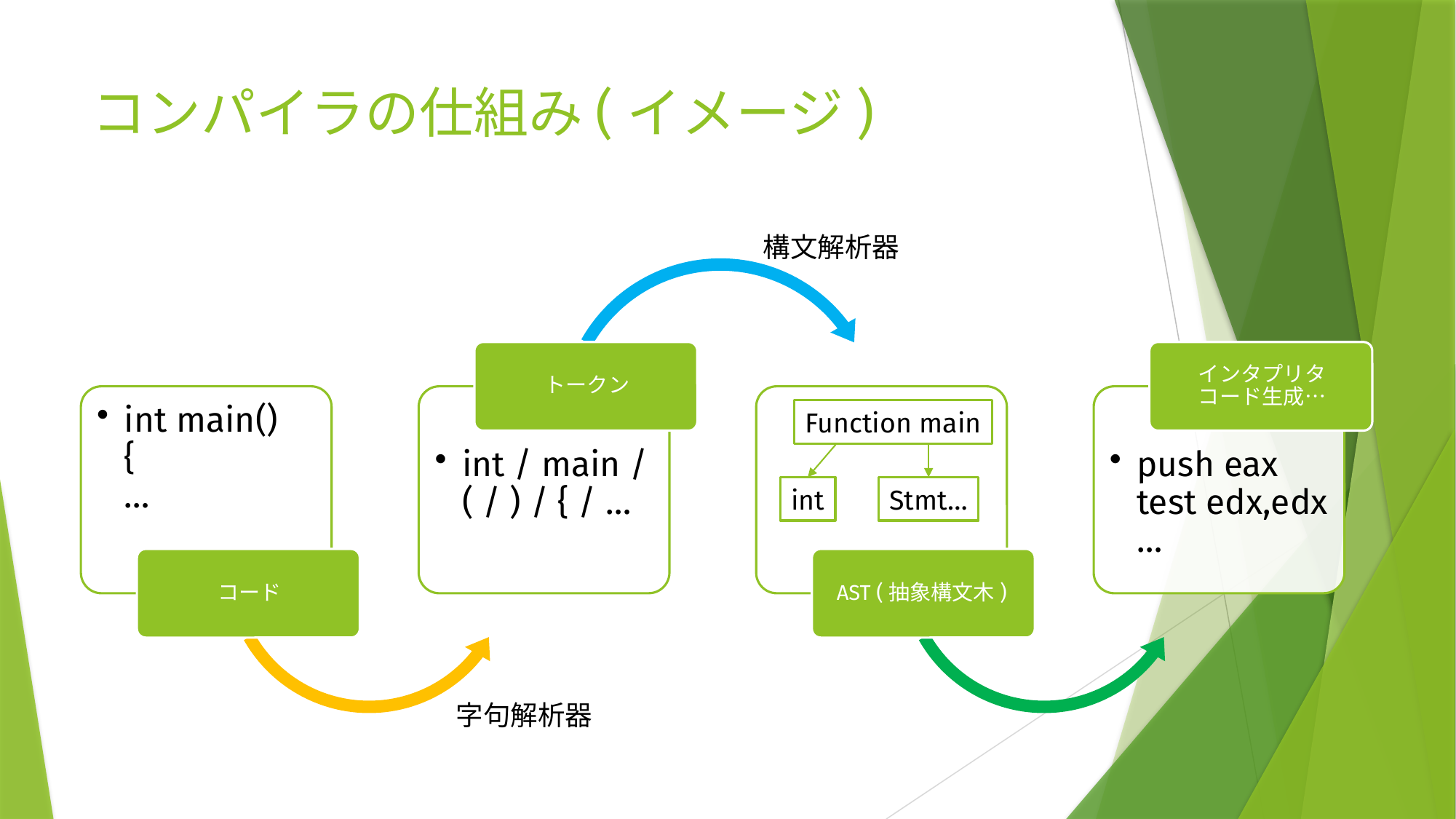

# コンパイラの仕組み(イメージ)
構文解析器
int main()
{
…
コード
int / main / ( / ) / { / …
トークン
AST (抽象構文木)
push eax
test edx,edx
…
インタプリタ
コード生成…
Function main
int
Stmt…
字句解析器